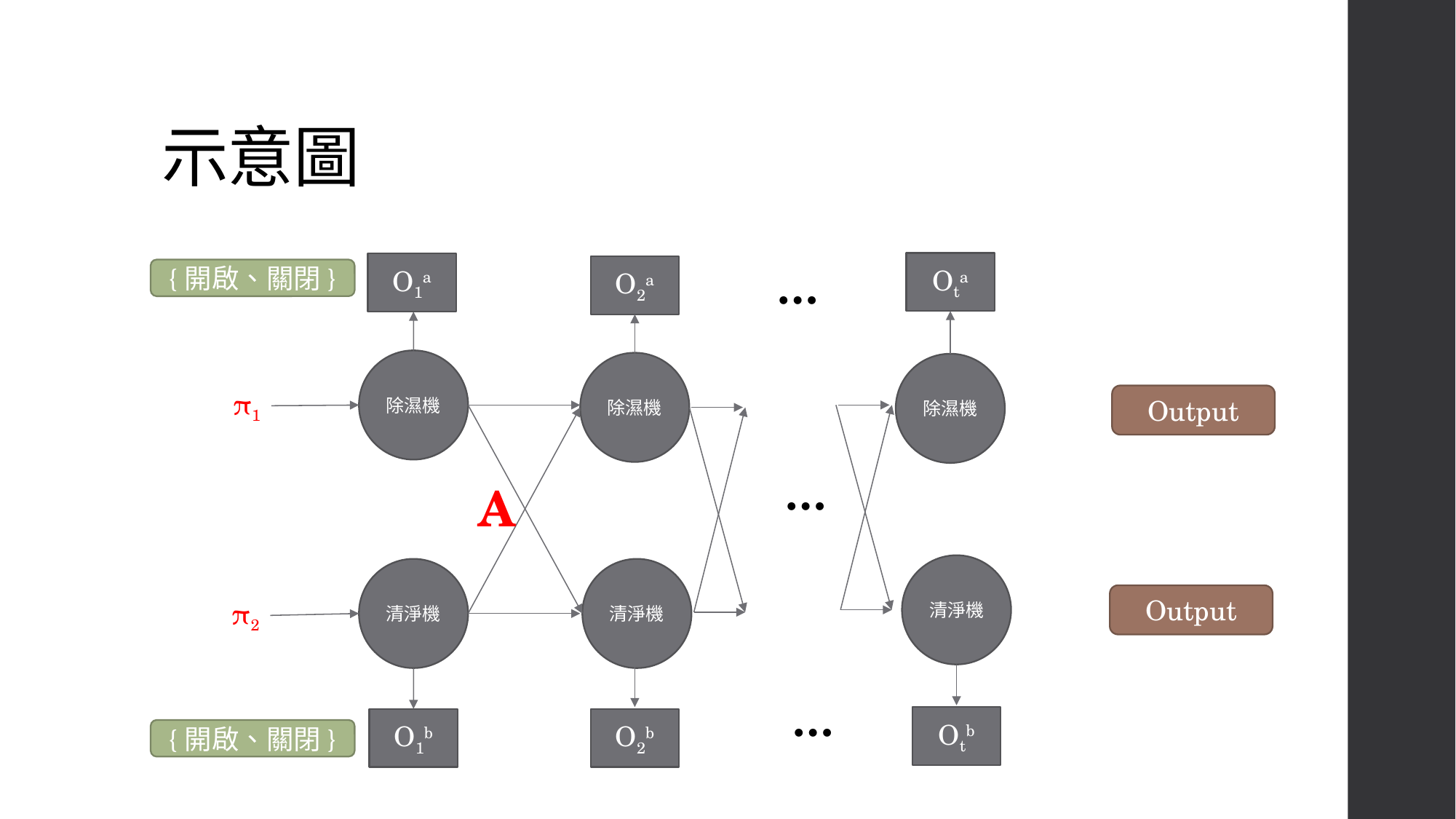

# 示意圖
Ota
O1a
O2a
…
{開啟、關閉}
除濕機
除濕機
除濕機
π1
Output
…
A
清淨機
清淨機
清淨機
Output
π2
…
Otb
O1b
O2b
{開啟、關閉}